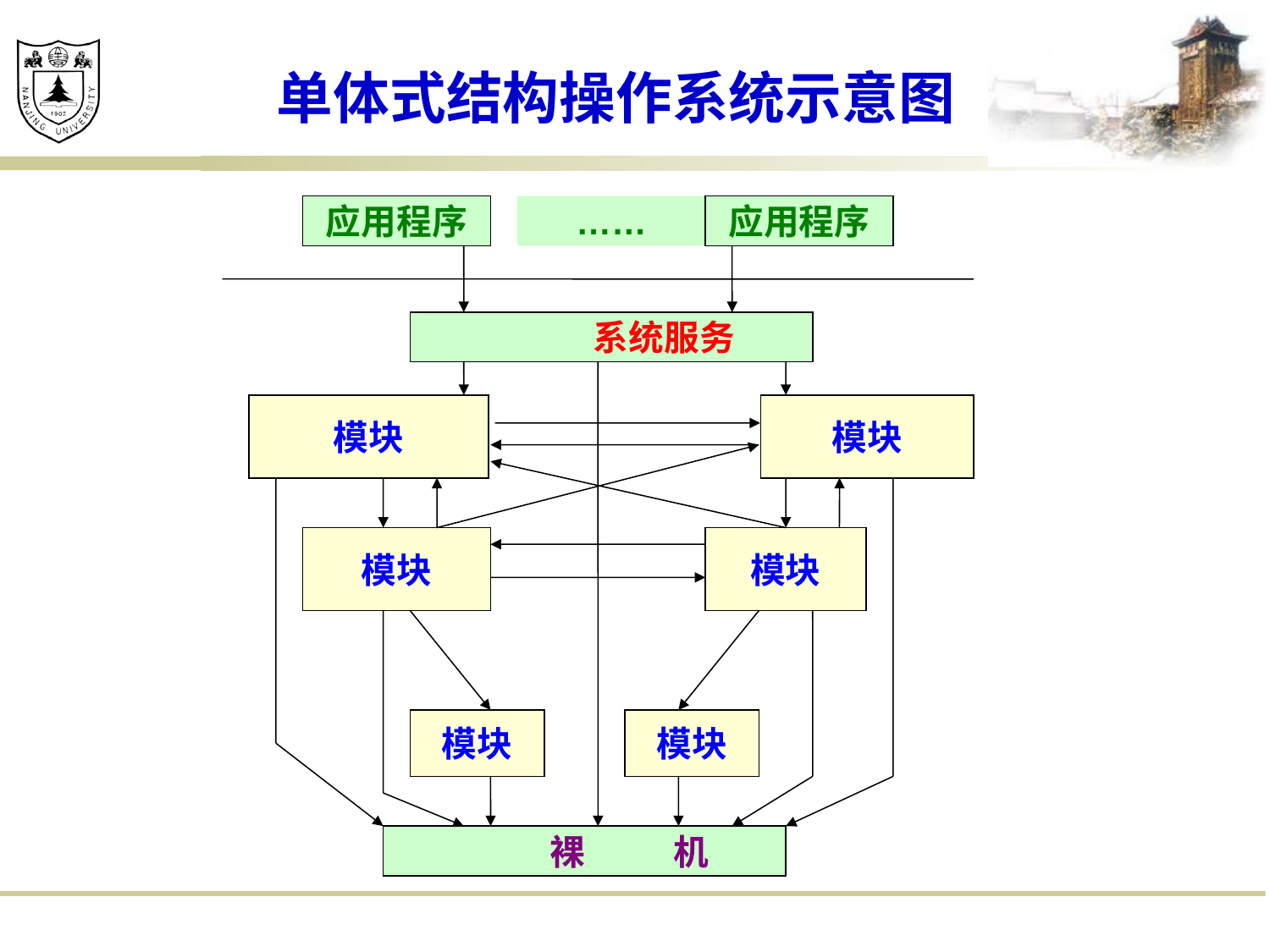

# 单体式结构操作系统示意图
应用程序
……
应用程序

           系统服务

模块
模块

模块
模块

模块
模块

         裸           机
126